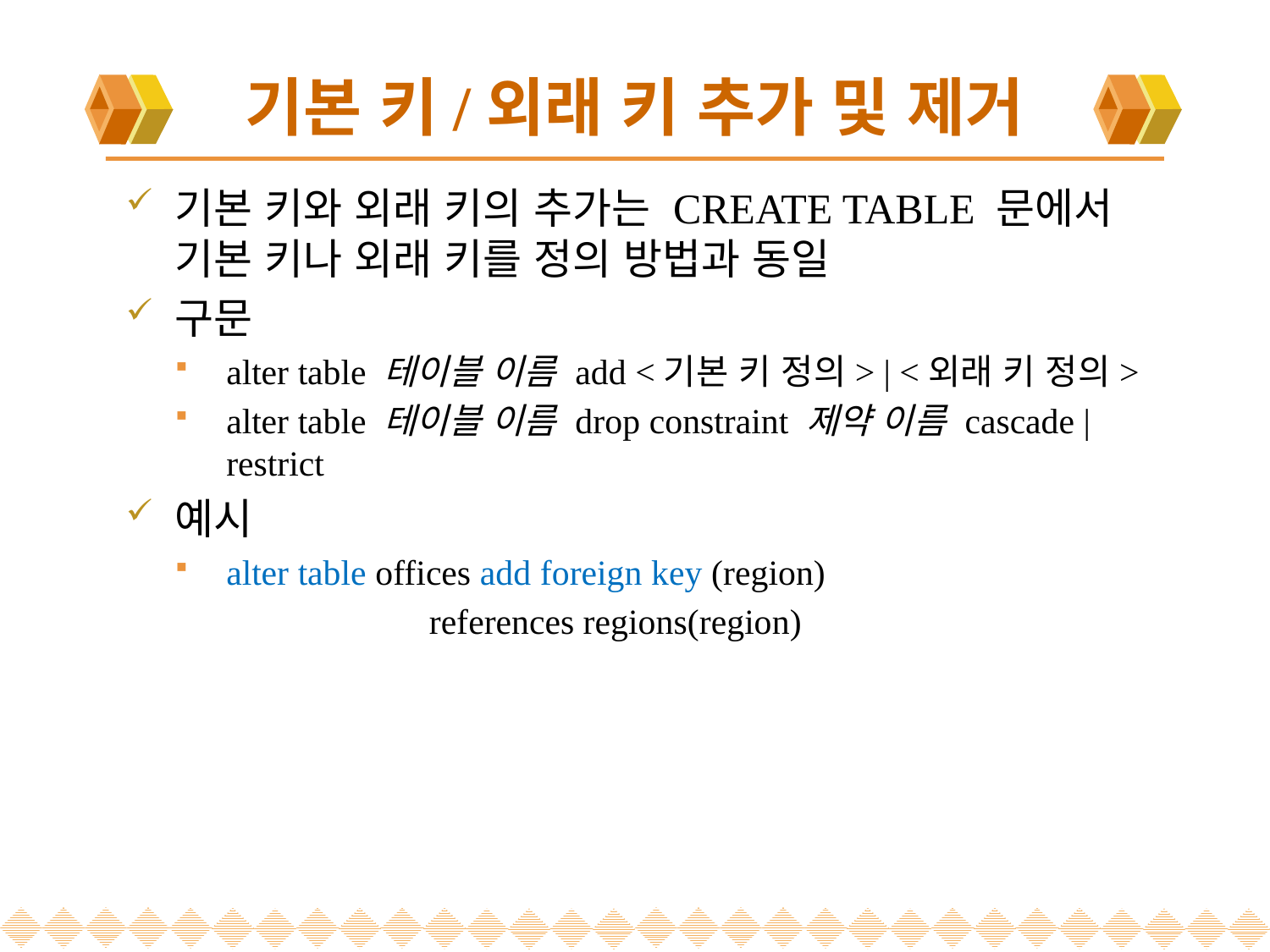

# 기본 키/외래 키 추가 및 제거
기본 키와 외래 키의 추가는 CREATE TABLE 문에서 기본 키나 외래 키를 정의 방법과 동일
구문
alter table 테이블 이름 add <기본 키 정의> | <외래 키 정의>
alter table 테이블 이름 drop constraint 제약 이름 cascade | restrict
예시
alter table offices add foreign key (region)
		references regions(region)